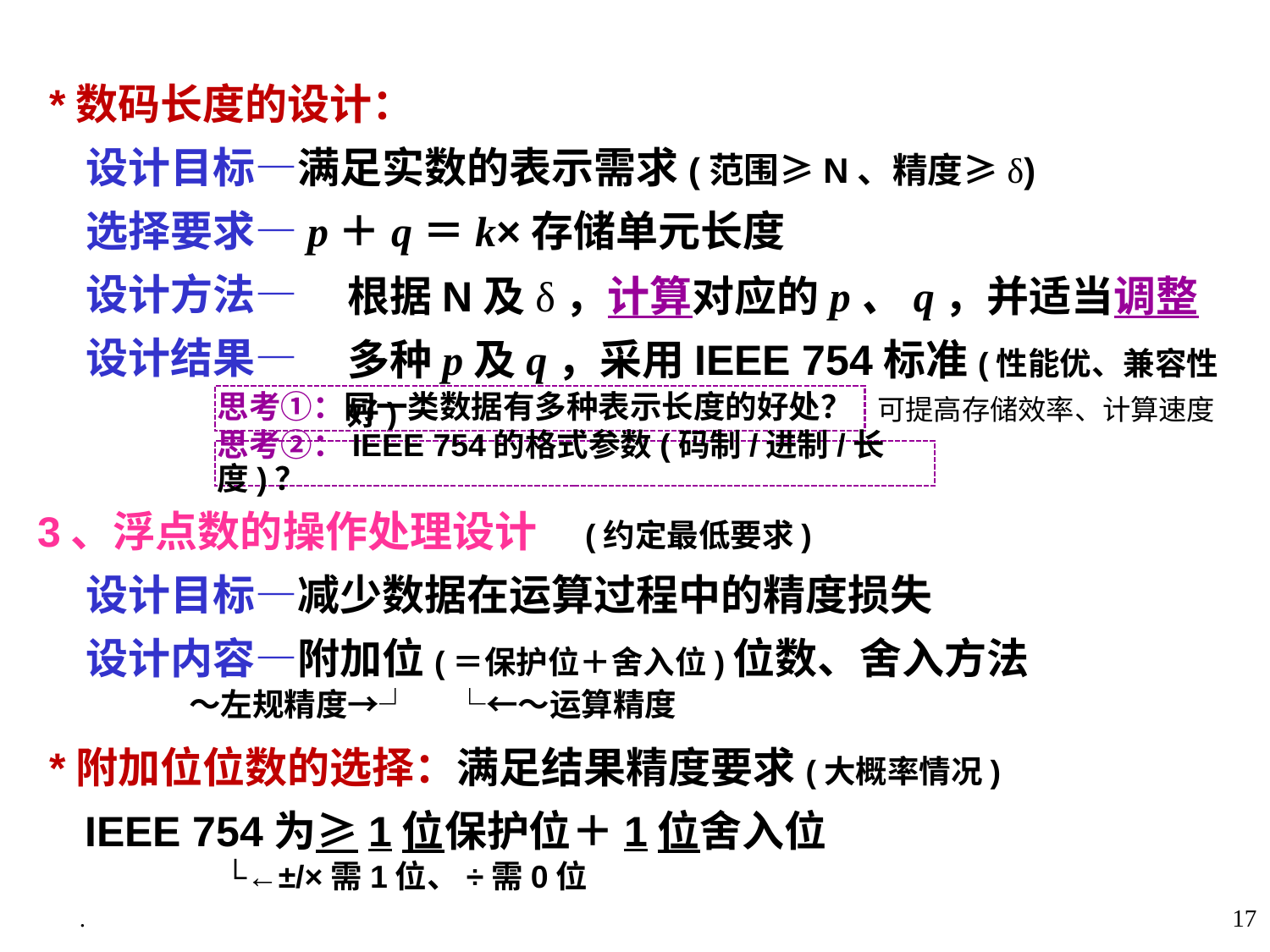

*数码长度的设计：
    设计目标—满足实数的表示需求(范围≥N、精度≥δ)
    选择要求—p＋q＝k×存储单元长度
    设计方法—
    设计结果—
根据N及δ，计算对应的p、q，并适当调整
多种p及q，采用IEEE 754标准(性能优、兼容性好)
思考①：同一类数据有多种表示长度的好处？
可提高存储效率、计算速度
思考②：IEEE 754的格式参数(码制/进制/长度)？
3、浮点数的操作处理设计    (约定最低要求)
    设计目标—减少数据在运算过程中的精度损失
    设计内容—附加位(＝保护位＋舍入位)位数、舍入方法
                    ～左规精度→┘      └←～运算精度
 *附加位位数的选择：满足结果精度要求(大概率情况)
    IEEE 754为≥1位保护位＋1位舍入位
                     └←±/×需1位、÷需0位
.
17